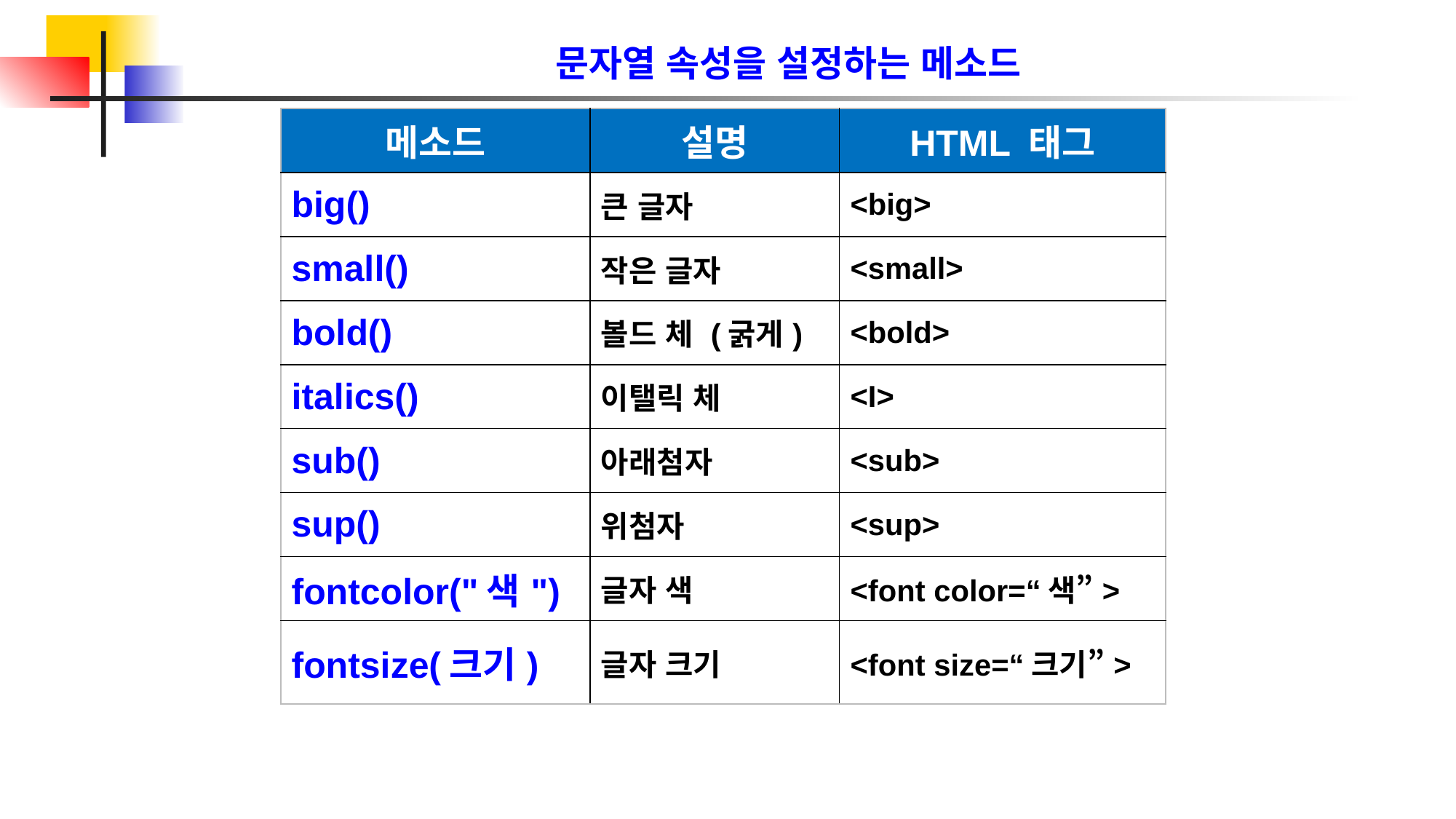

# 문자열 속성을 설정하는 메소드
| 메소드 | 설명 | HTML 태그 |
| --- | --- | --- |
| big() | 큰 글자 | <big> |
| small() | 작은 글자 | <small> |
| bold() | 볼드 체 (굵게) | <bold> |
| italics() | 이탤릭 체 | <I> |
| sub() | 아래첨자 | <sub> |
| sup() | 위첨자 | <sup> |
| fontcolor("색") | 글자 색 | <font color=“색”> |
| fontsize(크기) | 글자 크기 | <font size=“크기”> |